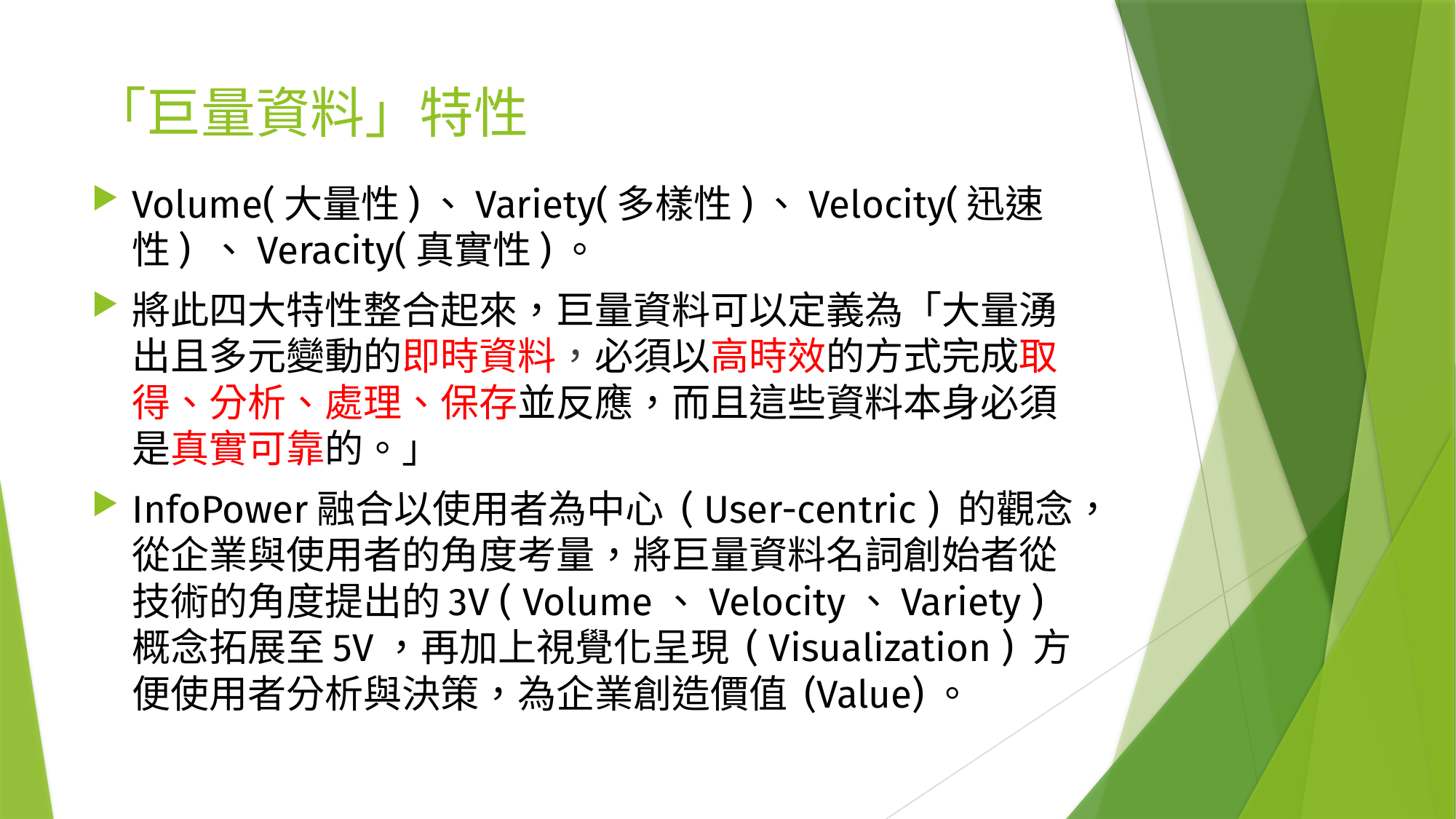

# 「巨量資料」特性
Volume(大量性)、Variety(多樣性)、Velocity(迅速性) 、Veracity(真實性)。
將此四大特性整合起來，巨量資料可以定義為「大量湧出且多元變動的即時資料，必須以高時效的方式完成取得、分析、處理、保存並反應，而且這些資料本身必須是真實可靠的。」
InfoPower融合以使用者為中心 ( User-centric ) 的觀念，從企業與使用者的角度考量，將巨量資料名詞創始者從技術的角度提出的3V ( Volume、Velocity、Variety ) 概念拓展至5V，再加上視覺化呈現 ( Visualization ) 方便使用者分析與決策，為企業創造價值 (Value)。